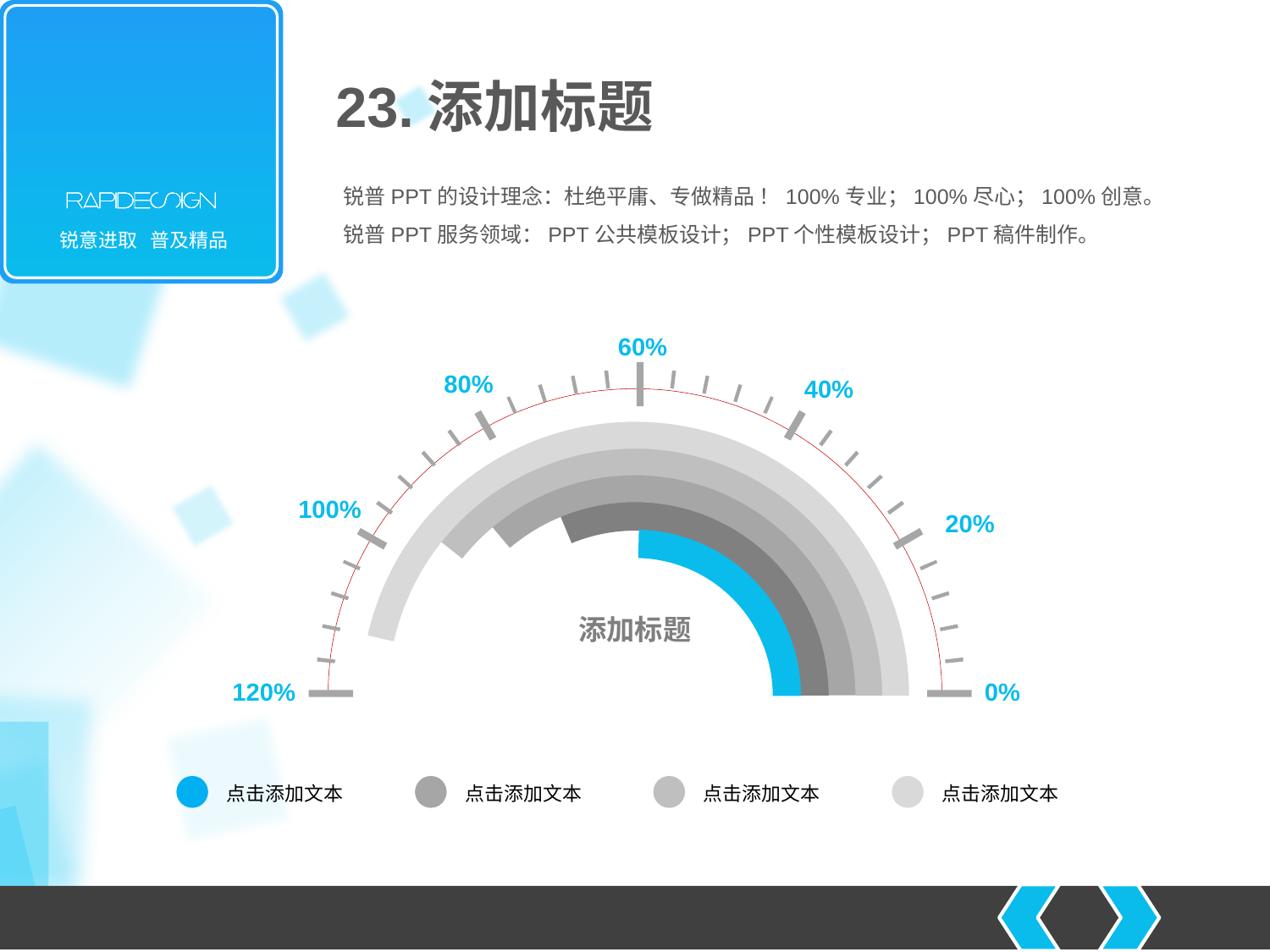

23.添加标题
锐普PPT的设计理念：杜绝平庸、专做精品 ！100%专业；100%尽心；100%创意。
锐普PPT服务领域：PPT公共模板设计；PPT个性模板设计；PPT稿件制作。
60%

80%
40%
100%
20%
添加标题
120%
0%

点击添加文本

点击添加文本

点击添加文本

点击添加文本